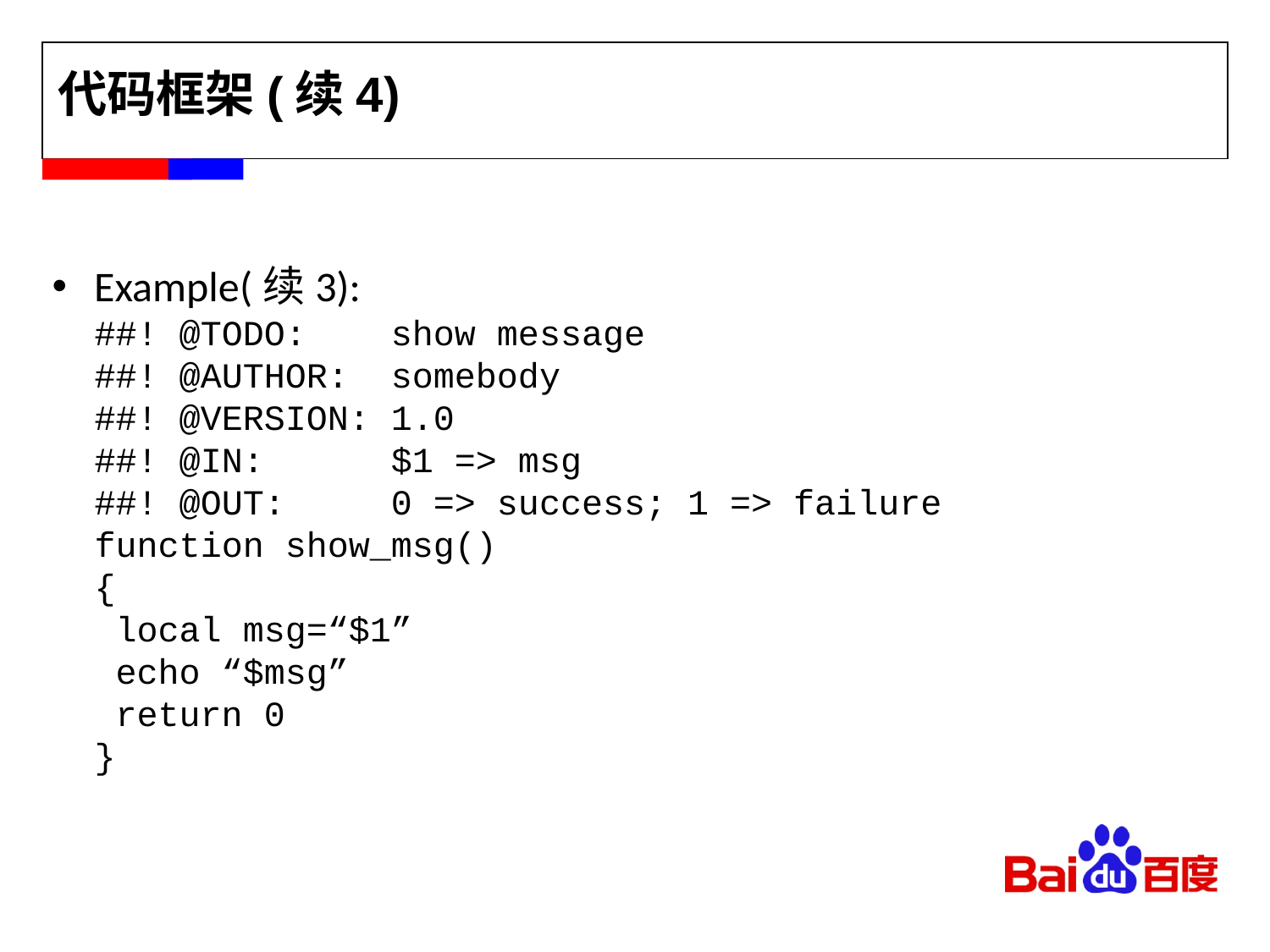

# 代码框架(续4)
 Example(续3):
  ##! @TODO:    show message
  ##! @AUTHOR:  somebody
  ##! @VERSION: 1.0
  ##! @IN:      $1 => msg
  ##! @OUT:     0 => success; 1 => failure
  function show_msg()
  {
   local msg=“$1”
   echo “$msg”
   return 0
  }